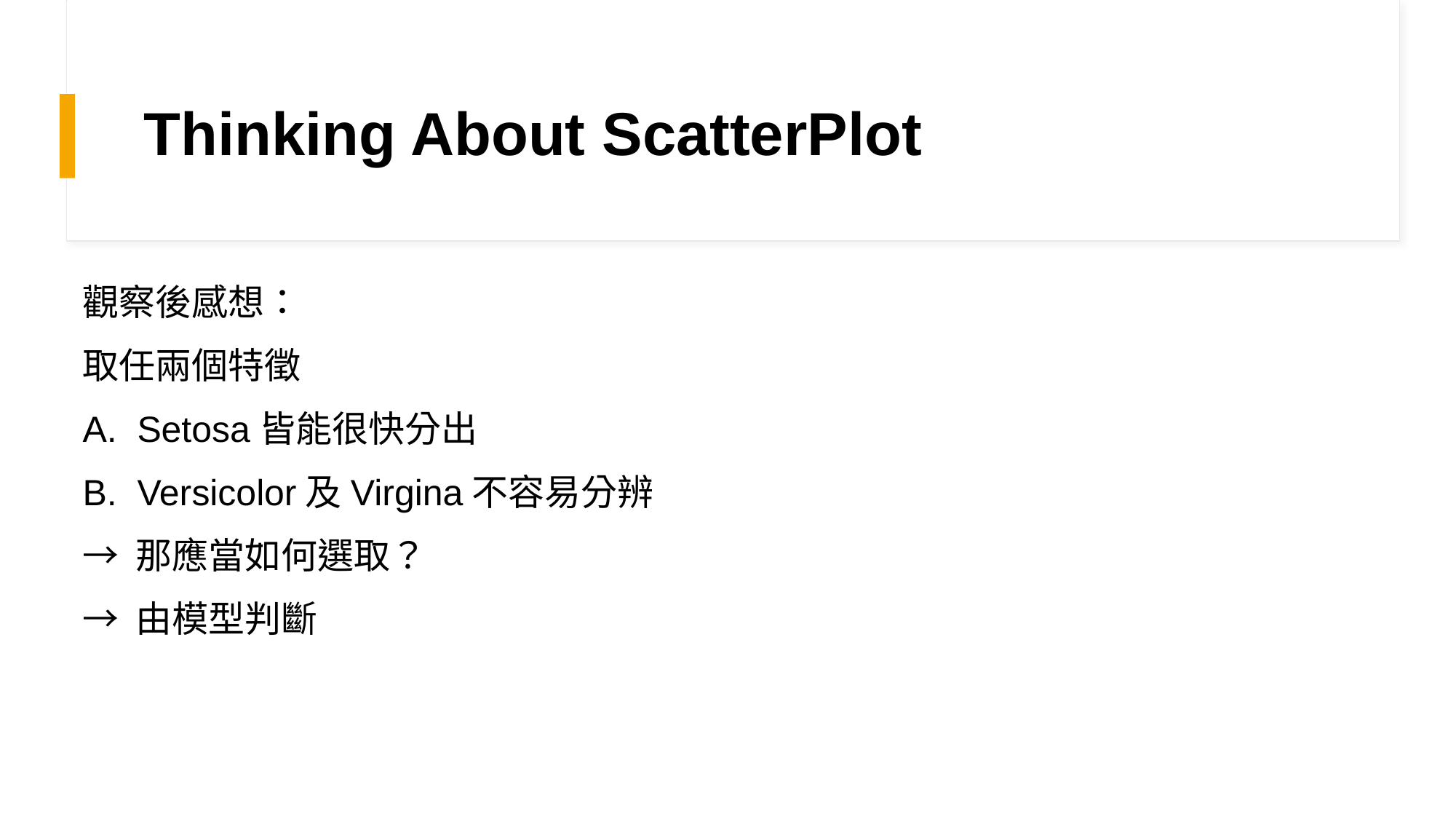

# Thinking About ScatterPlot
觀察後感想：
取任兩個特徵
Setosa皆能很快分出
Versicolor及Virgina不容易分辨
→ 那應當如何選取？
→ 由模型判斷